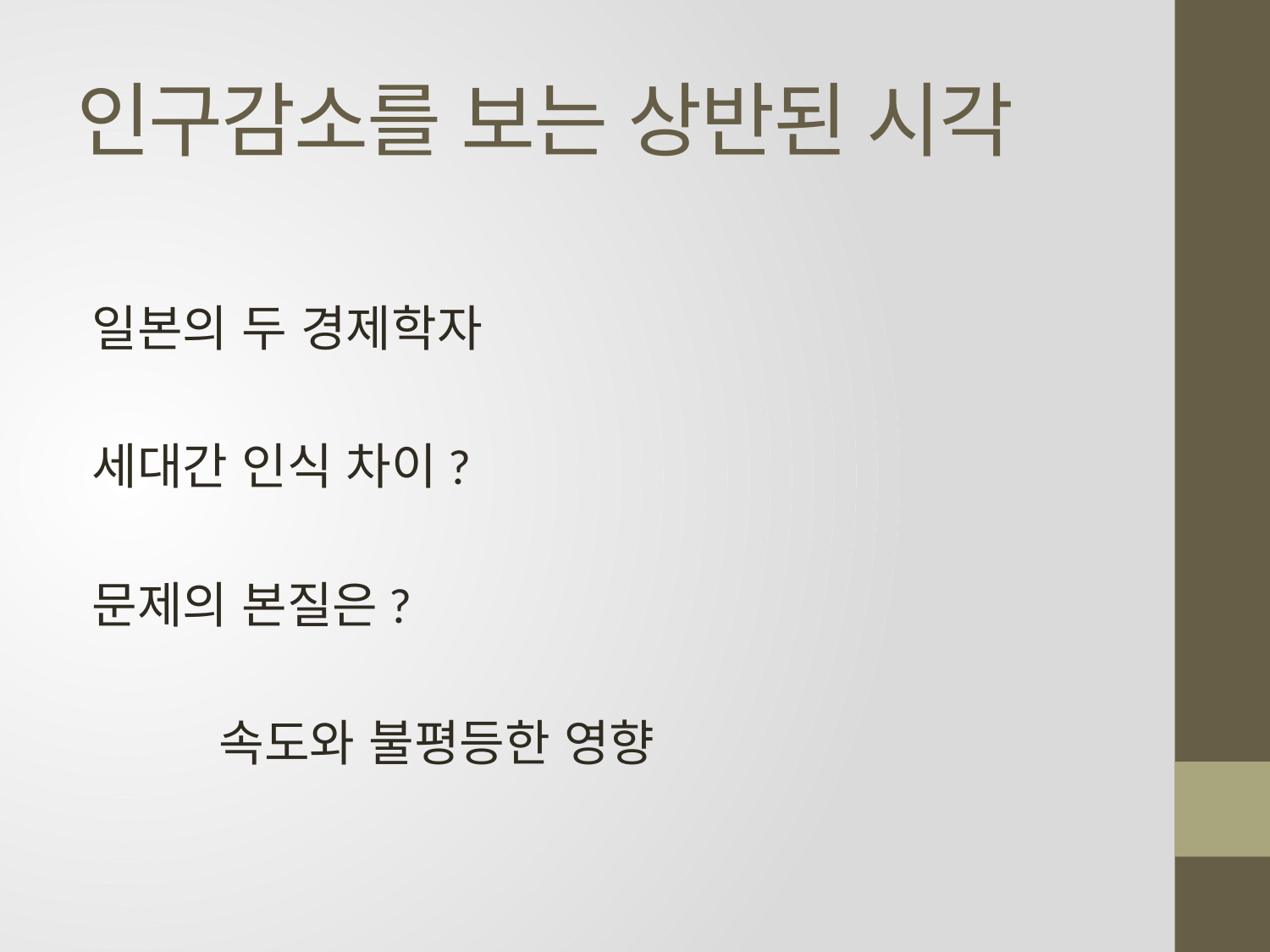

# 인구감소를 보는 상반된 시각

일본의 두 경제학자

세대간 인식 차이?

문제의 본질은?

	속도와 불평등한 영향